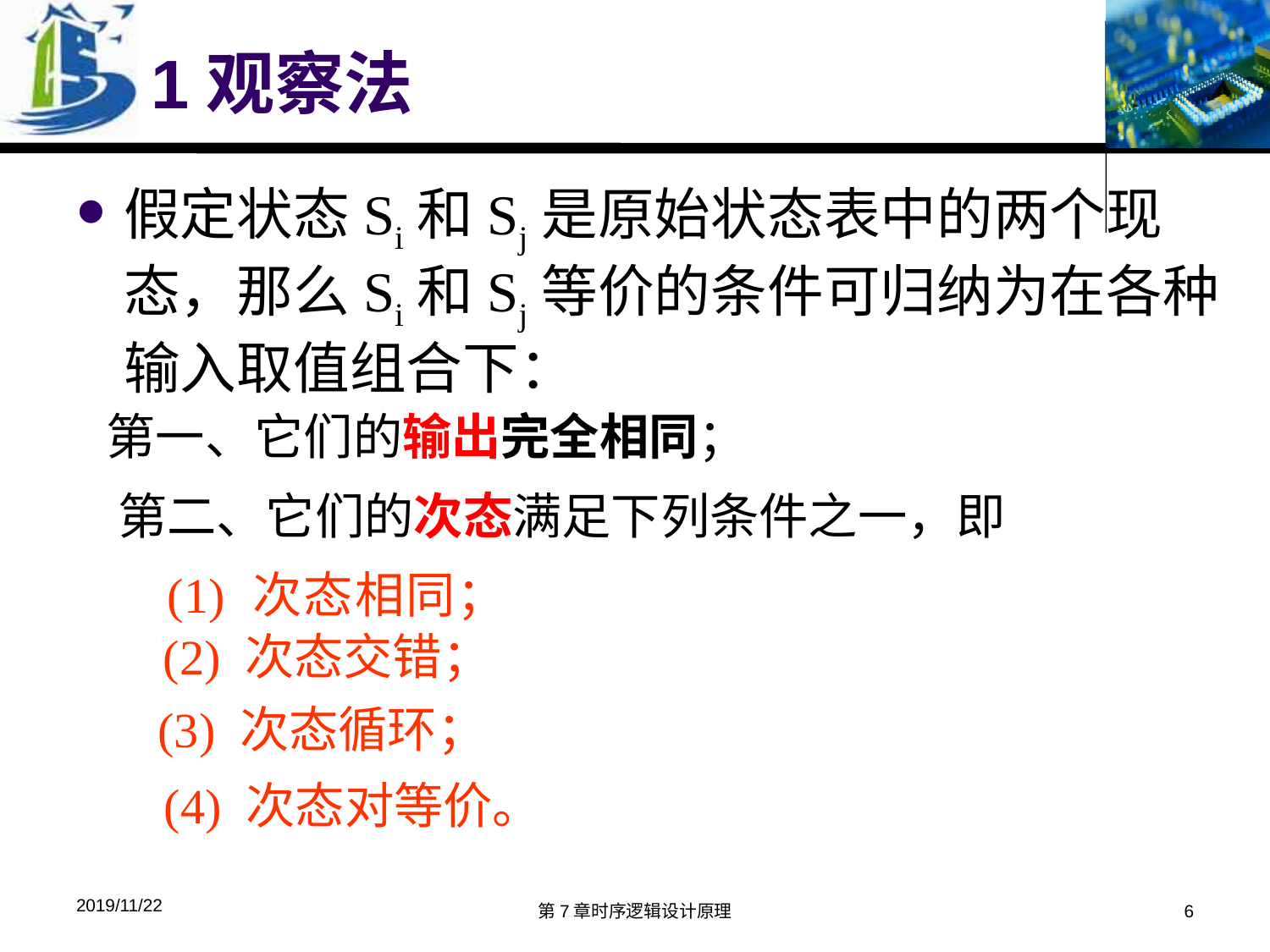

# 1观察法
假定状态Si和Sj是原始状态表中的两个现态，那么Si和Sj等价的条件可归纳为在各种输入取值组合下：

第一、它们的输出完全相同；
第二、它们的次态满足下列条件之一，即
(1) 次态相同；
(2) 次态交错；
(3) 次态循环；
(4) 次态对等价。
2019/11/22
第7章时序逻辑设计原理
6